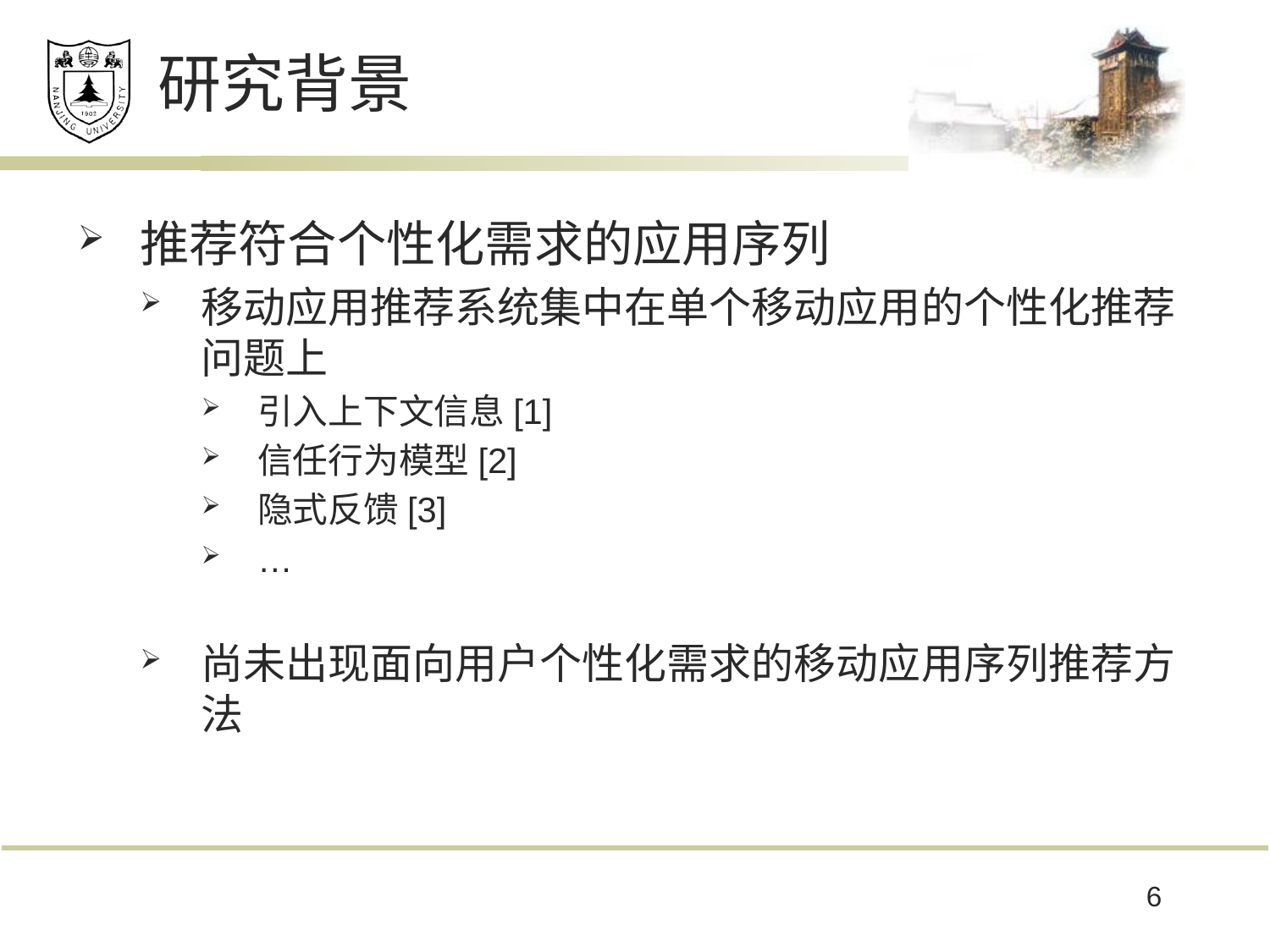

# 研究背景
推荐符合个性化需求的应用序列
移动应用推荐系统集中在单个移动应用的个性化推荐问题上
引入上下文信息[1]
信任行为模型[2]
隐式反馈[3]
…

尚未出现面向用户个性化需求的移动应用序列推荐方法
6